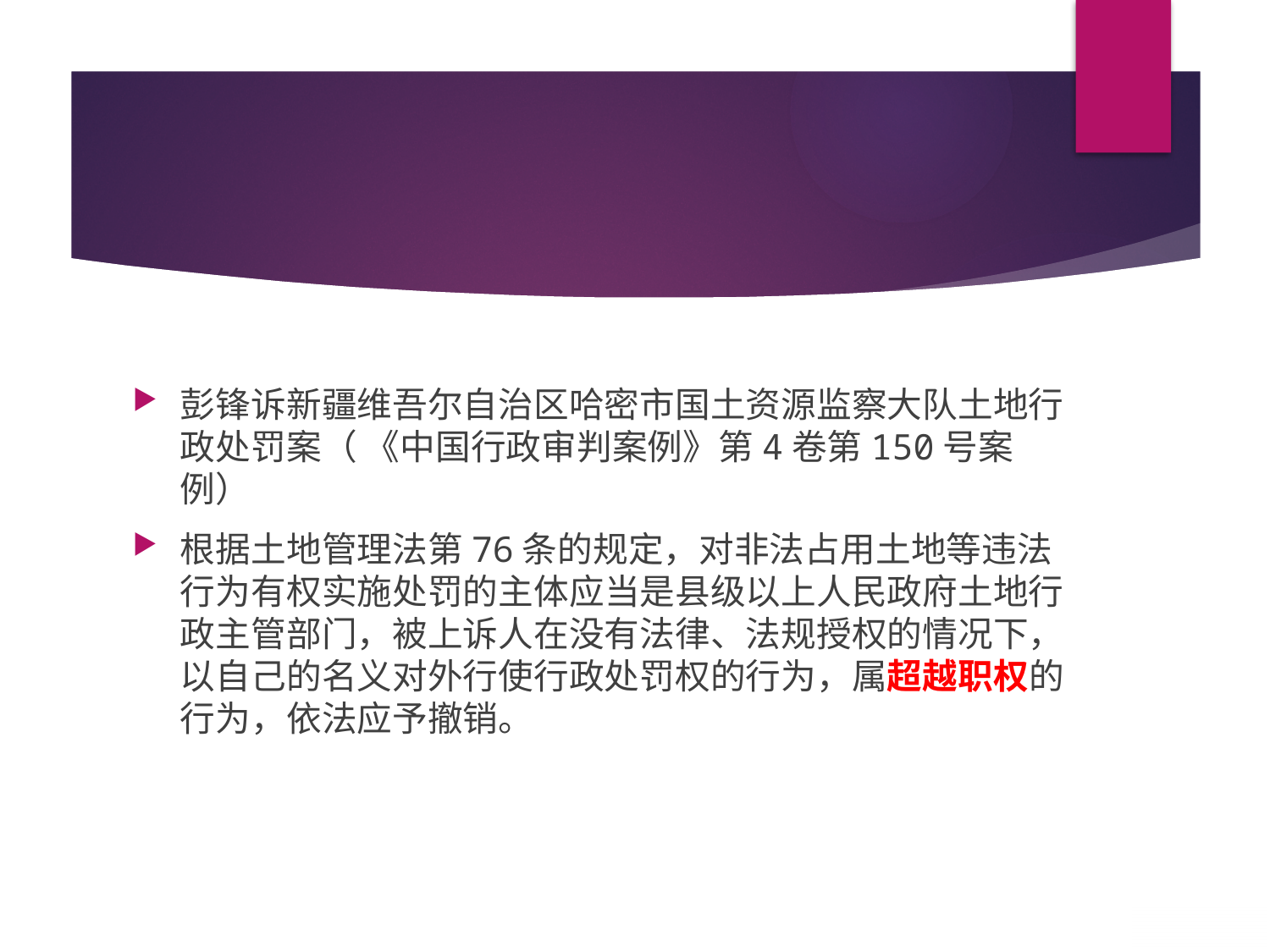

#
彭锋诉新疆维吾尔自治区哈密市国土资源监察大队土地行政处罚案（ 《中国行政审判案例》第4卷第150号案例）
根据土地管理法第76条的规定，对非法占用土地等违法行为有权实施处罚的主体应当是县级以上人民政府土地行政主管部门，被上诉人在没有法律、法规授权的情况下，以自己的名义对外行使行政处罚权的行为，属超越职权的行为，依法应予撤销。